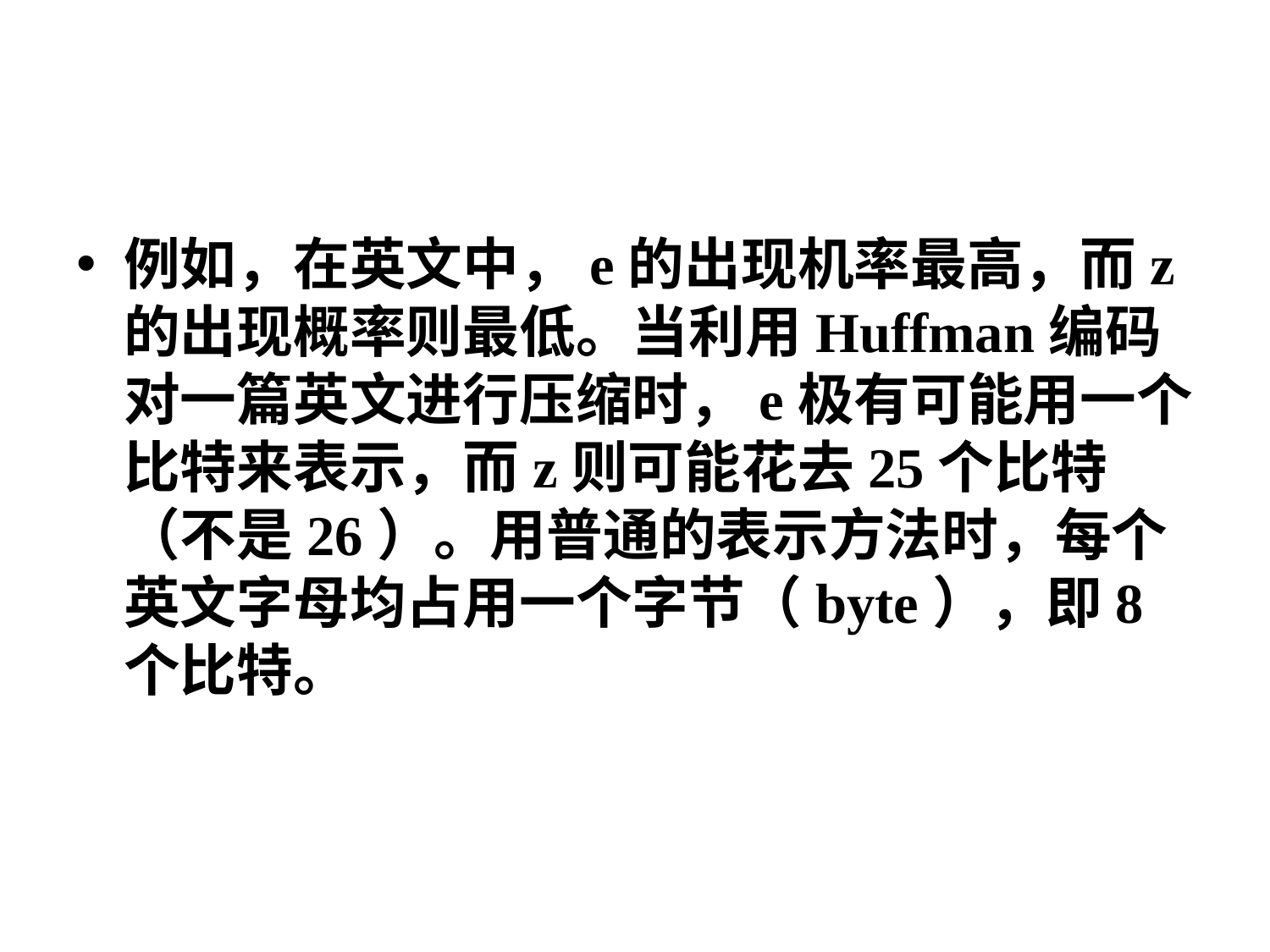

#
例如，在英文中，e的出现机率最高，而z的出现概率则最低。当利用Huffman编码对一篇英文进行压缩时，e极有可能用一个比特来表示，而z则可能花去25个比特（不是26）。用普通的表示方法时，每个英文字母均占用一个字节（byte），即8个比特。